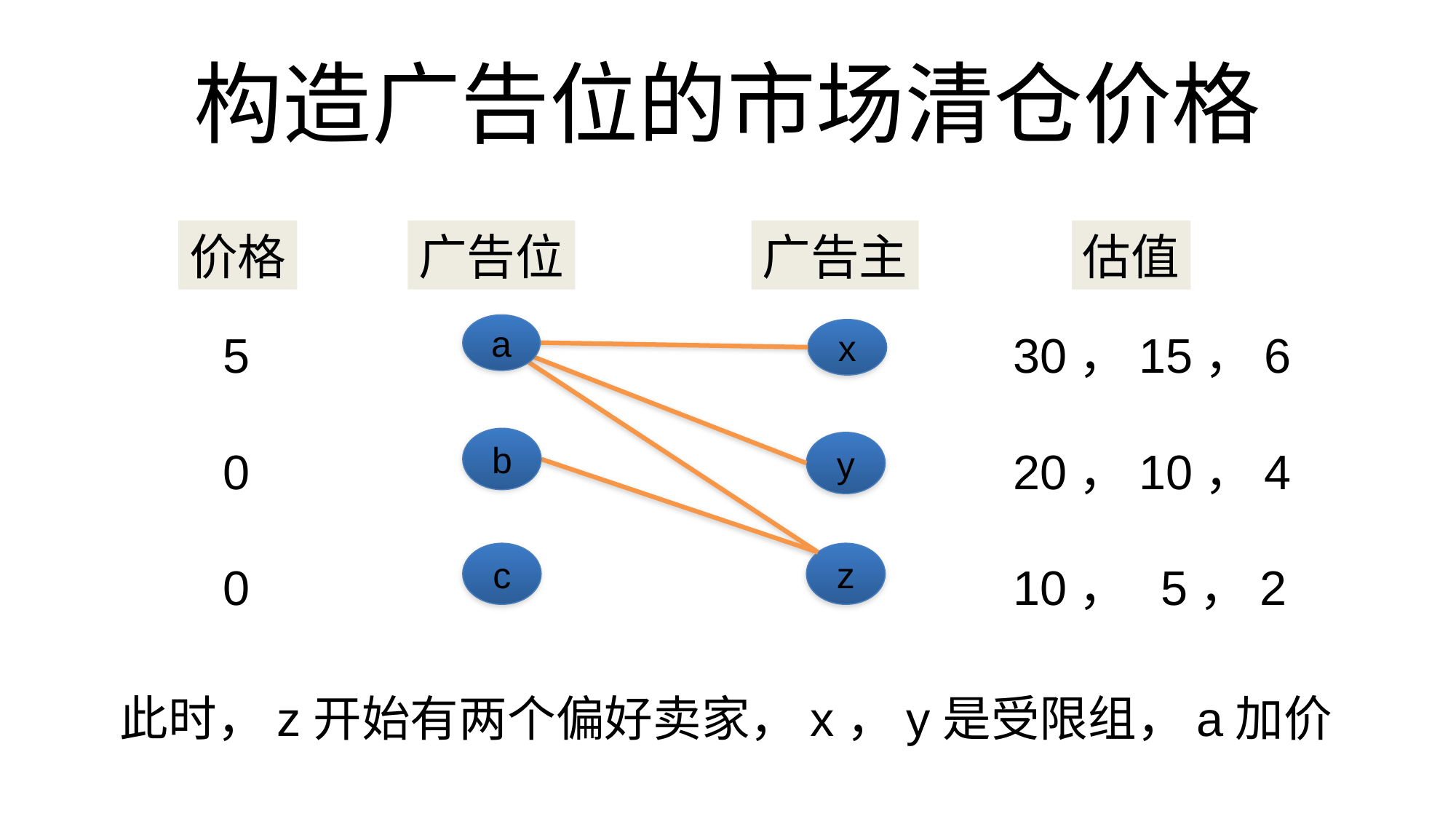

# 构造广告位的市场清仓价格
价格
广告位
广告主
估值
a
5

0

0
30，15，6

20，10，4

10，  5，2
x
b
y
c
z
此时，z开始有两个偏好卖家，x，y是受限组，a加价